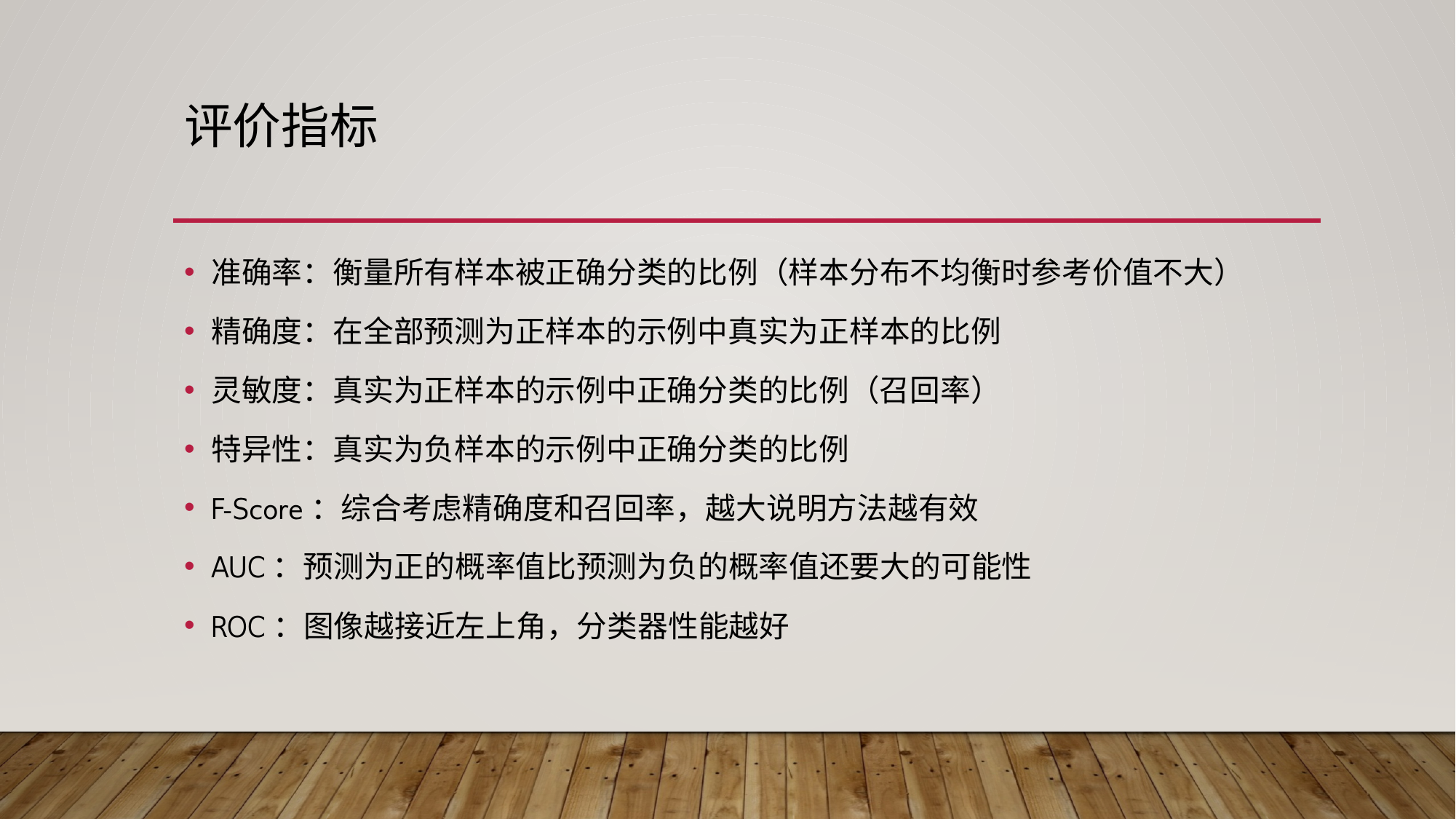

# 评价指标
准确率：衡量所有样本被正确分类的比例（样本分布不均衡时参考价值不大）
精确度：在全部预测为正样本的示例中真实为正样本的比例
灵敏度：真实为正样本的示例中正确分类的比例（召回率）
特异性：真实为负样本的示例中正确分类的比例
F-Score：综合考虑精确度和召回率，越大说明方法越有效
AUC：预测为正的概率值比预测为负的概率值还要大的可能性
ROC：图像越接近左上角，分类器性能越好